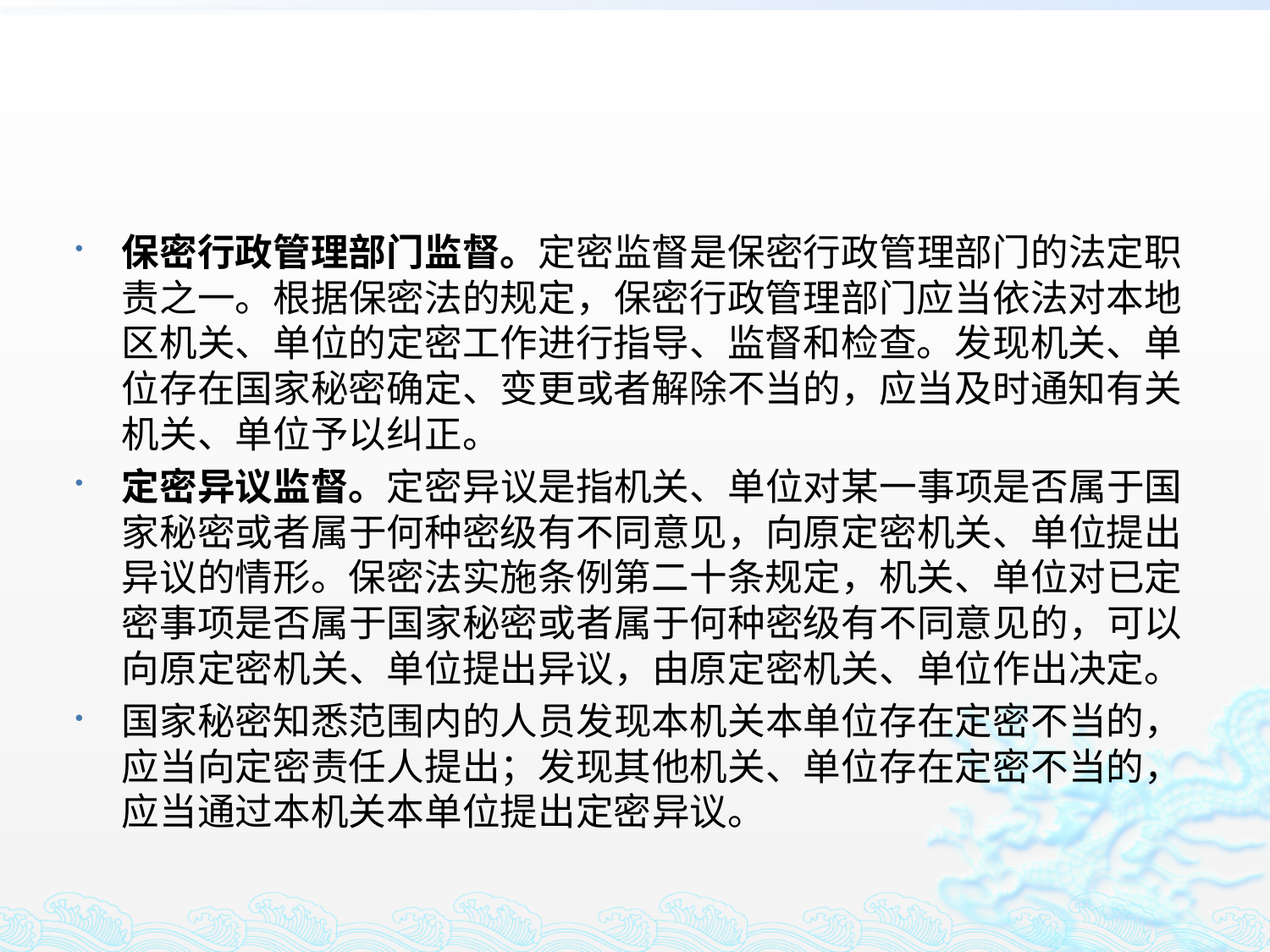

#
保密行政管理部门监督。定密监督是保密行政管理部门的法定职责之一。根据保密法的规定，保密行政管理部门应当依法对本地区机关、单位的定密工作进行指导、监督和检查。发现机关、单位存在国家秘密确定、变更或者解除不当的，应当及时通知有关机关、单位予以纠正。
定密异议监督。定密异议是指机关、单位对某一事项是否属于国家秘密或者属于何种密级有不同意见，向原定密机关、单位提出异议的情形。保密法实施条例第二十条规定，机关、单位对已定密事项是否属于国家秘密或者属于何种密级有不同意见的，可以向原定密机关、单位提出异议，由原定密机关、单位作出决定。
国家秘密知悉范围内的人员发现本机关本单位存在定密不当的，应当向定密责任人提出；发现其他机关、单位存在定密不当的，应当通过本机关本单位提出定密异议。